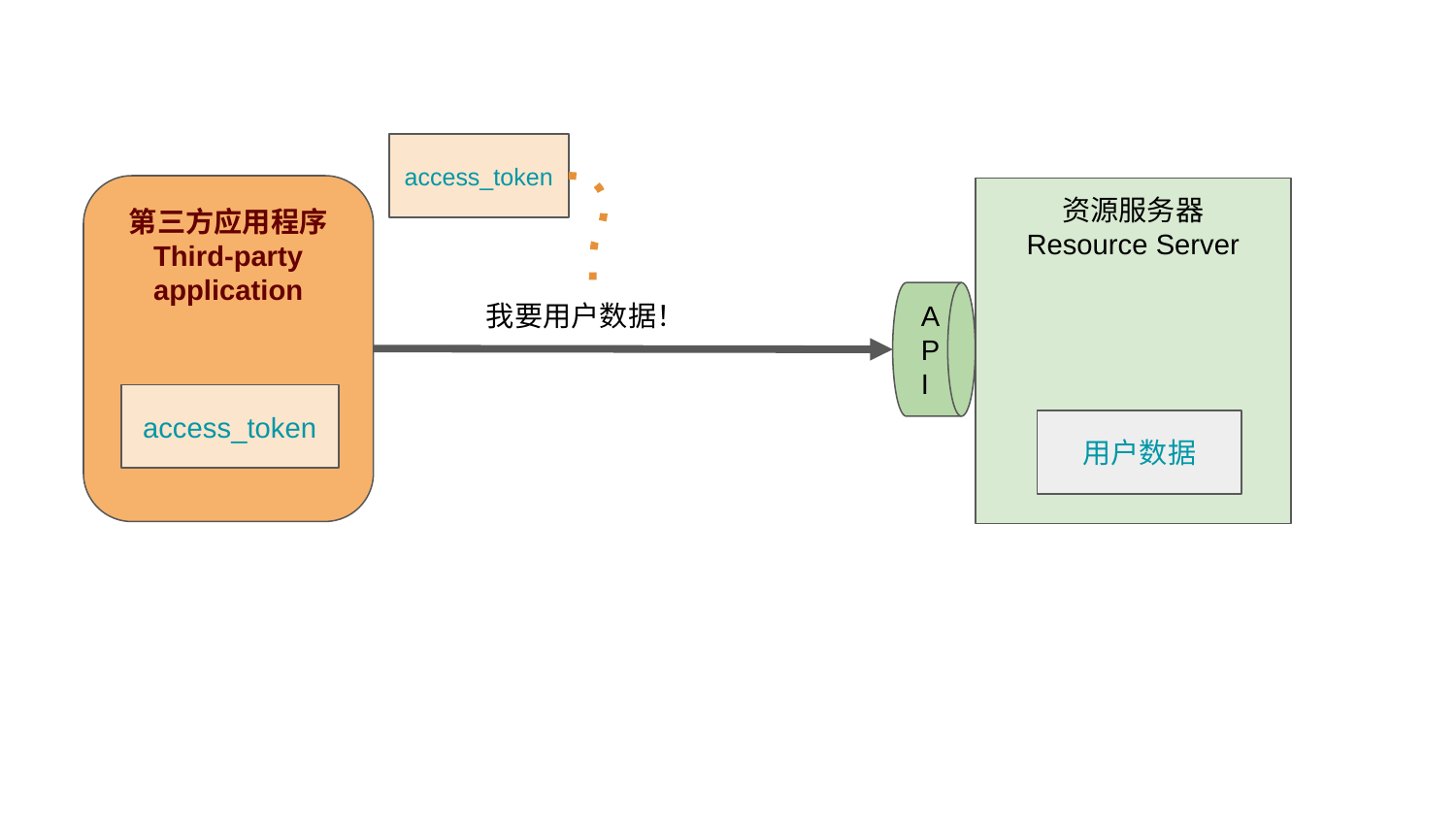

access_token
第三方应用程序
Third-party application
资源服务器
Resource Server
API
我要用户数据！
access_token
用户数据